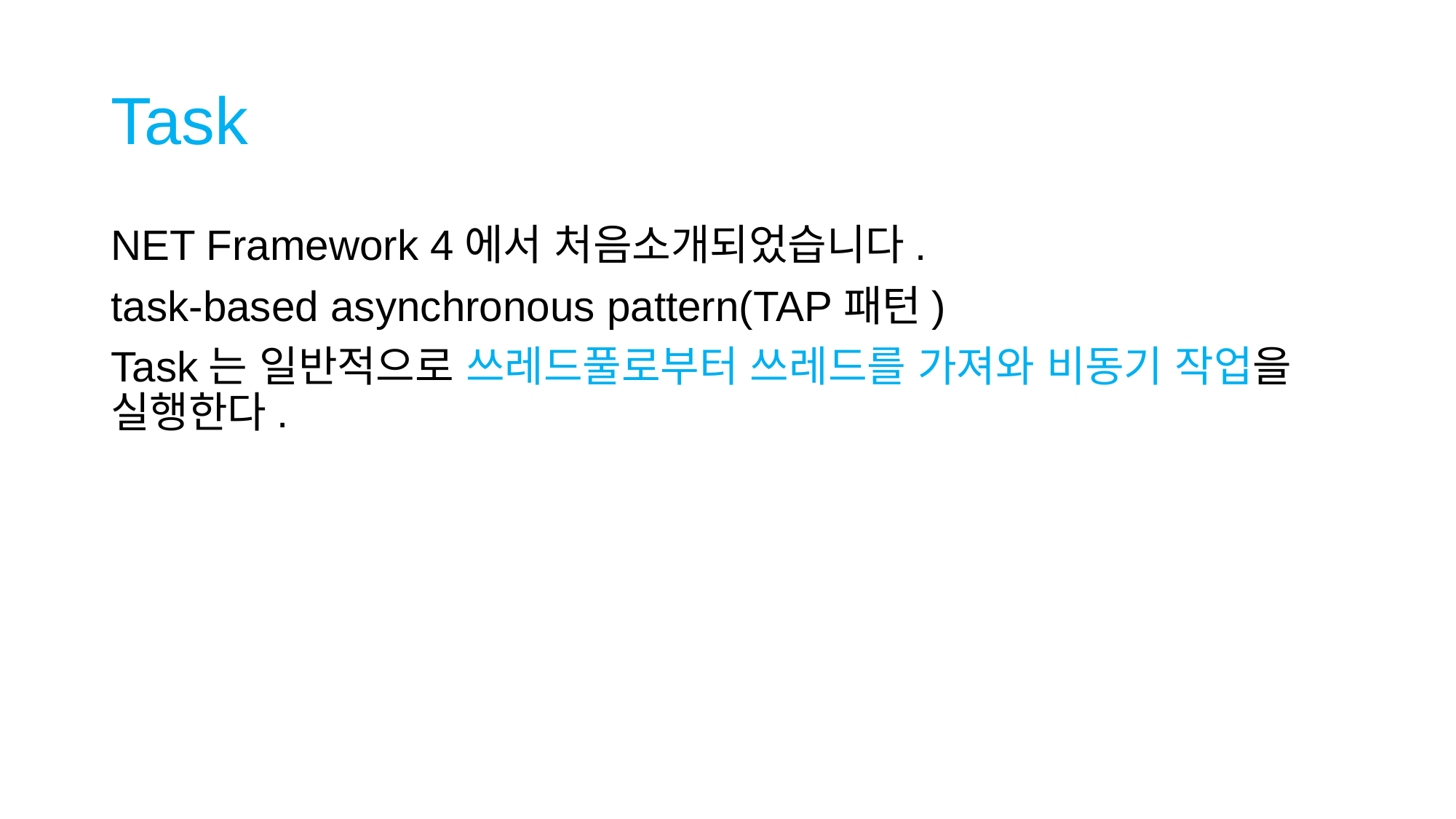

# Task
NET Framework 4에서 처음소개되었습니다.
task-based asynchronous pattern(TAP패턴)
Task는 일반적으로 쓰레드풀로부터 쓰레드를 가져와 비동기 작업을 실행한다.